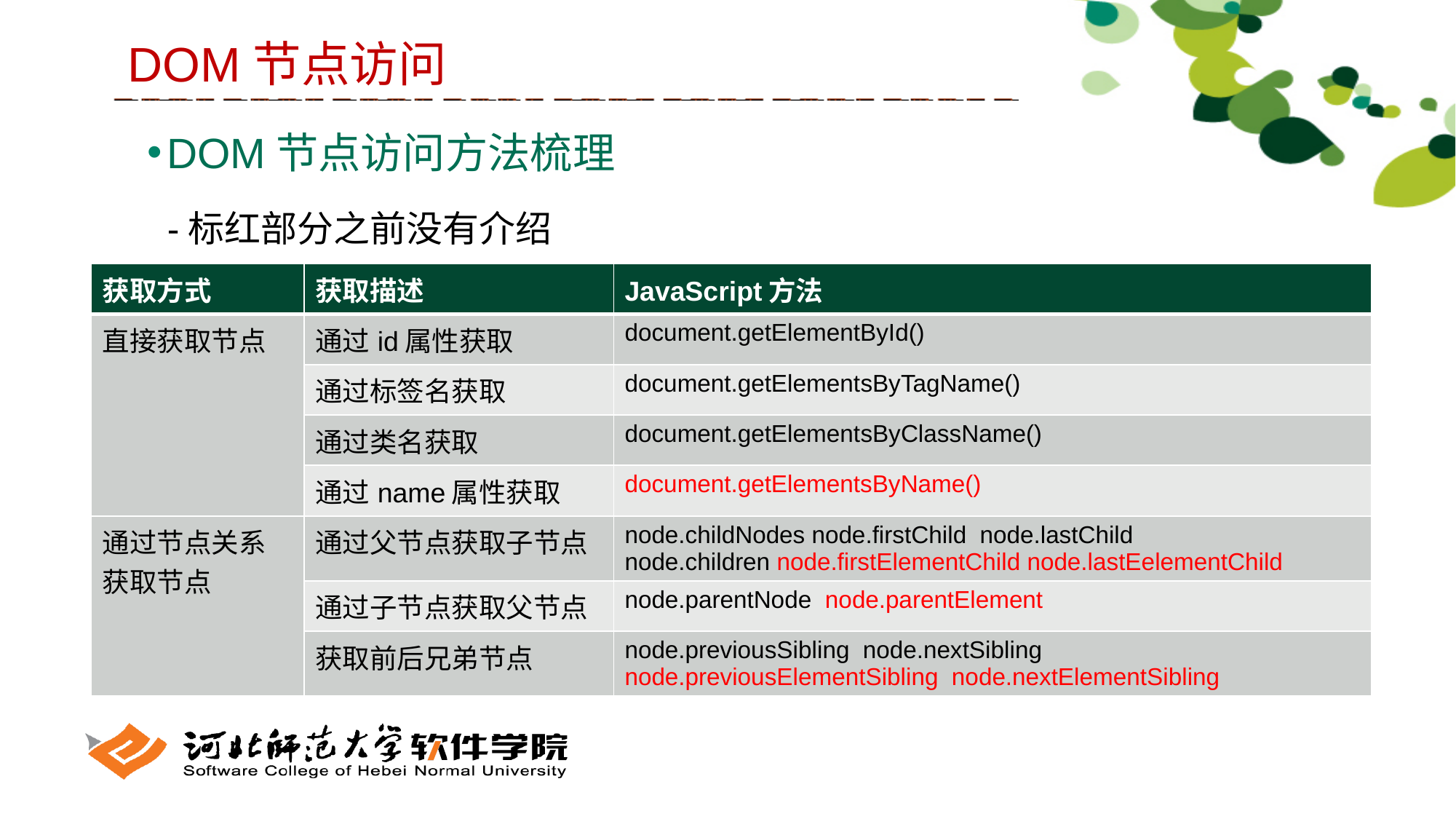

DOM节点访问
DOM节点访问方法梳理
-标红部分之前没有介绍
| 获取方式 | 获取描述 | JavaScript方法 |
| --- | --- | --- |
| 直接获取节点 | 通过id属性获取 | document.getElementById() |
|  | 通过标签名获取 | document.getElementsByTagName() |
|  | 通过类名获取 | document.getElementsByClassName() |
|  | 通过name属性获取 | document.getElementsByName() |
| 通过节点关系 获取节点 | 通过父节点获取子节点 | node.childNodes node.firstChild node.lastChild node.children node.firstElementChild node.lastEelementChild |
|  | 通过子节点获取父节点 | node.parentNode node.parentElement |
|  | 获取前后兄弟节点 | node.previousSibling node.nextSibling node.previousElementSibling node.nextElementSibling |